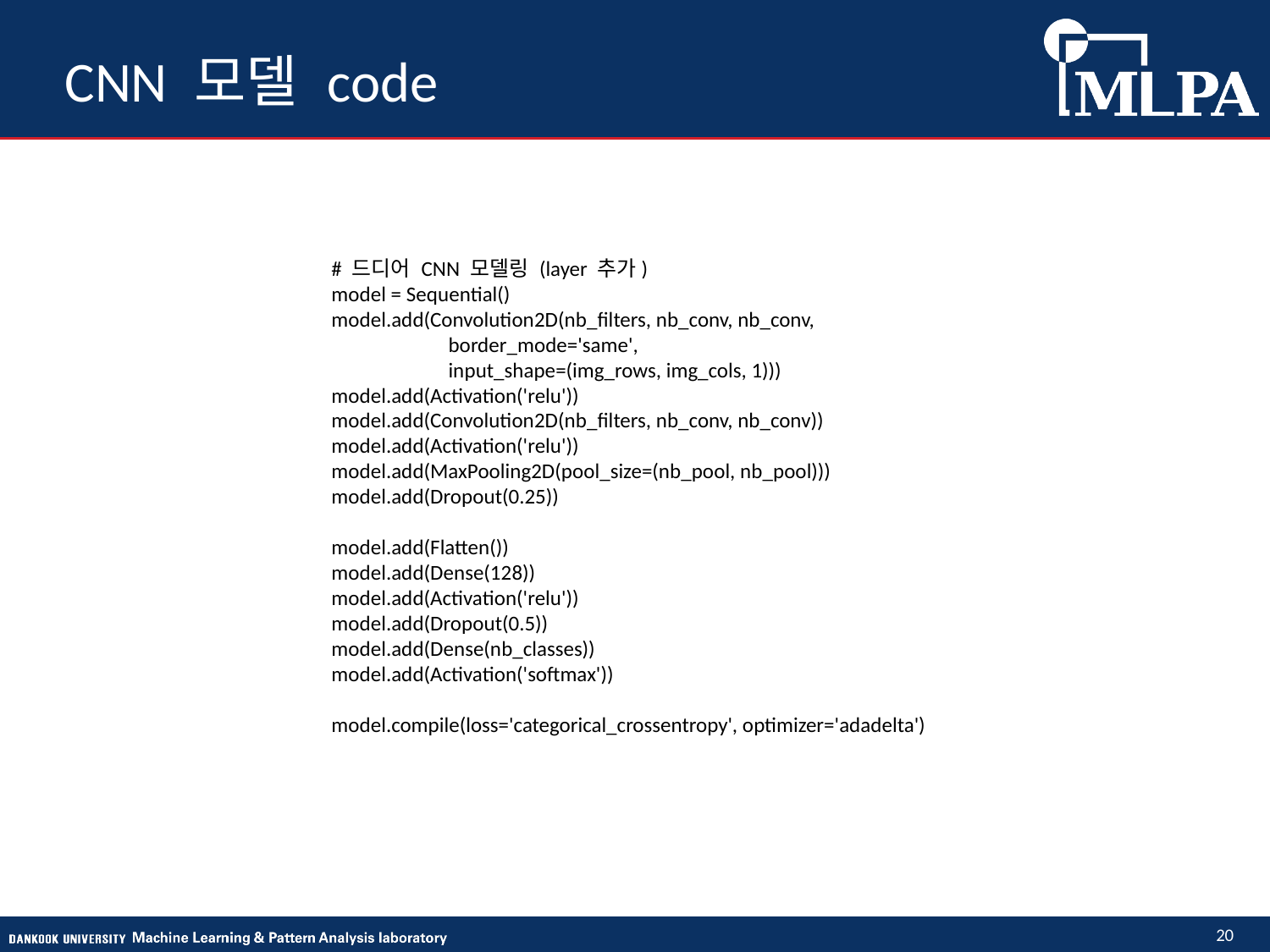

# CNN 모델 code
# 드디어 CNN 모델링 (layer 추가)
model = Sequential()
model.add(Convolution2D(nb_filters, nb_conv, nb_conv,
                        border_mode='same',
                        input_shape=(img_rows, img_cols, 1)))
model.add(Activation('relu'))
model.add(Convolution2D(nb_filters, nb_conv, nb_conv))
model.add(Activation('relu'))
model.add(MaxPooling2D(pool_size=(nb_pool, nb_pool)))
model.add(Dropout(0.25))

model.add(Flatten())
model.add(Dense(128))
model.add(Activation('relu'))
model.add(Dropout(0.5))
model.add(Dense(nb_classes))
model.add(Activation('softmax'))

model.compile(loss='categorical_crossentropy', optimizer='adadelta')
20